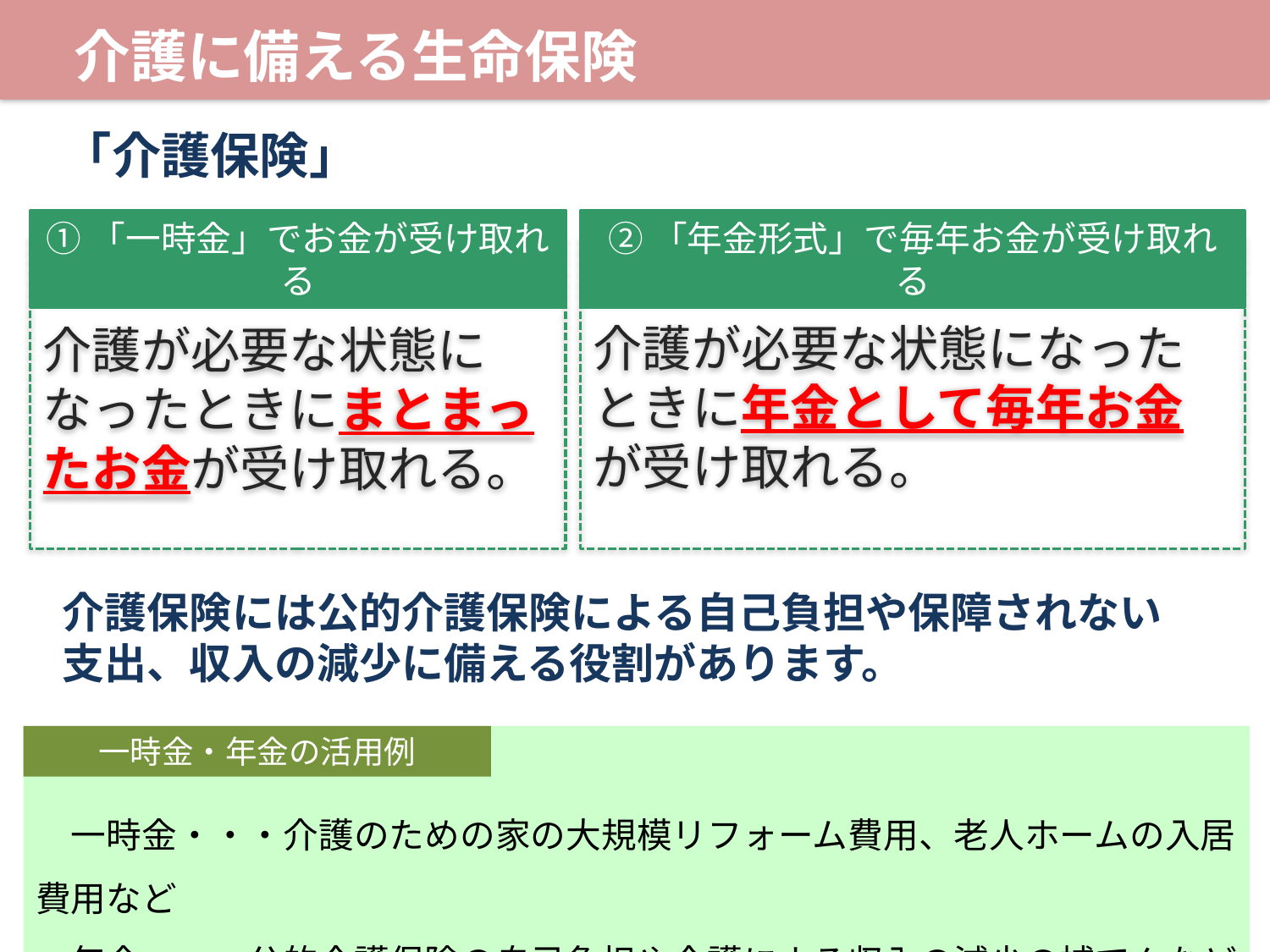

介護に備える生命保険
「介護保険」
①「一時金」でお金が受け取れる
②「年金形式」で毎年お金が受け取れる

介護が必要な状態になったときにまとまったお金が受け取れる。

介護が必要な状態になったときに年金として毎年お金が受け取れる。

介護保険には公的介護保険による自己負担や保障されない支出、収入の減少に備える役割があります。

　一時金・・・介護のための家の大規模リフォーム費用、老人ホームの入居費用など
　年金・・・公的介護保険の自己負担や介護による収入の減少の補てんなど
一時金・年金の活用例